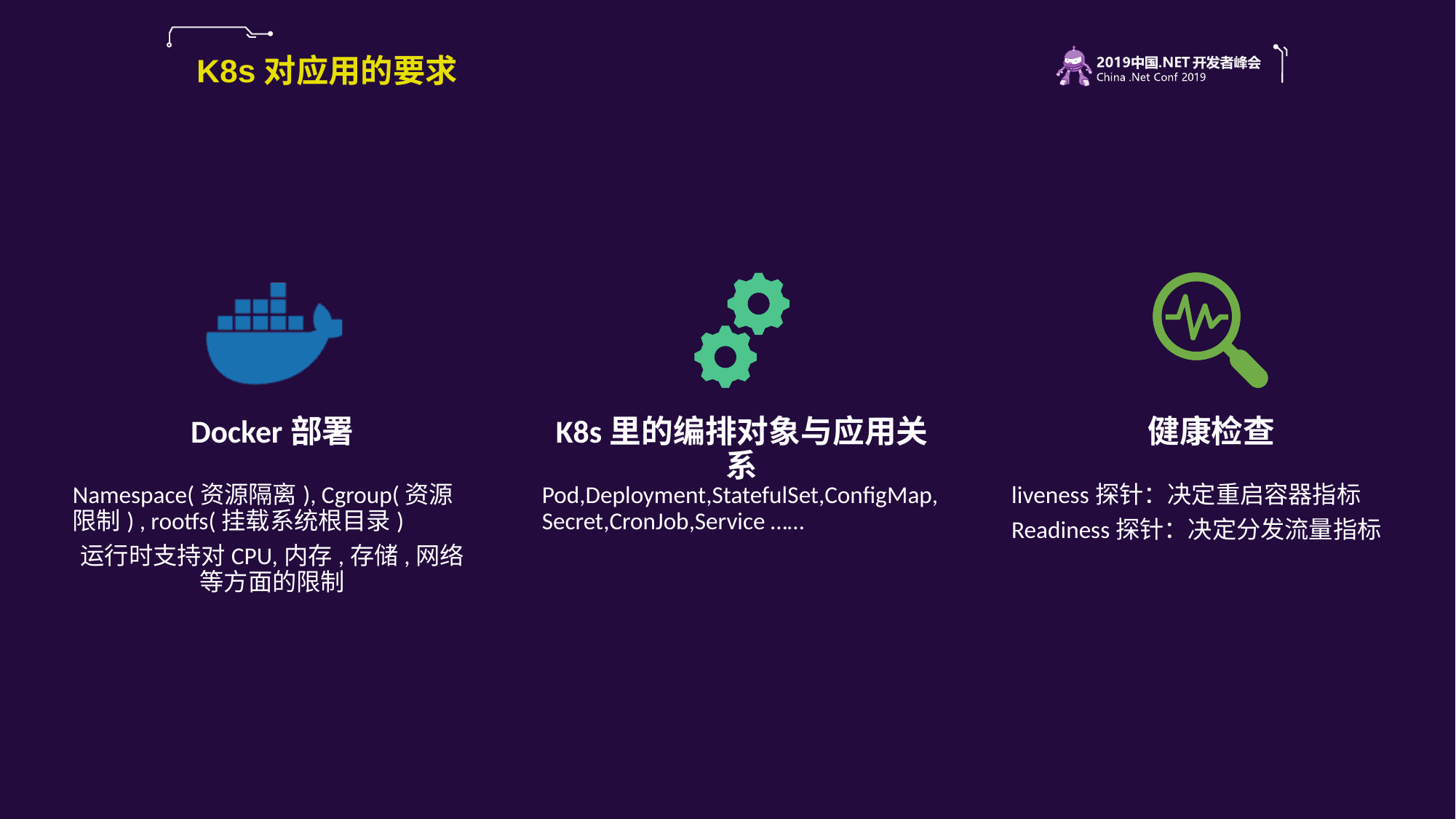

K8s对应用的要求

Docker部署
Namespace(资源隔离), Cgroup(资源限制) , rootfs(挂载系统根目录)
运行时支持对CPU,内存,存储,网络等方面的限制
K8s里的编排对象与应用关系
Pod,Deployment,StatefulSet,ConfigMap,Secret,CronJob,Service ……
健康检查
liveness探针：决定重启容器指标
Readiness探针：决定分发流量指标